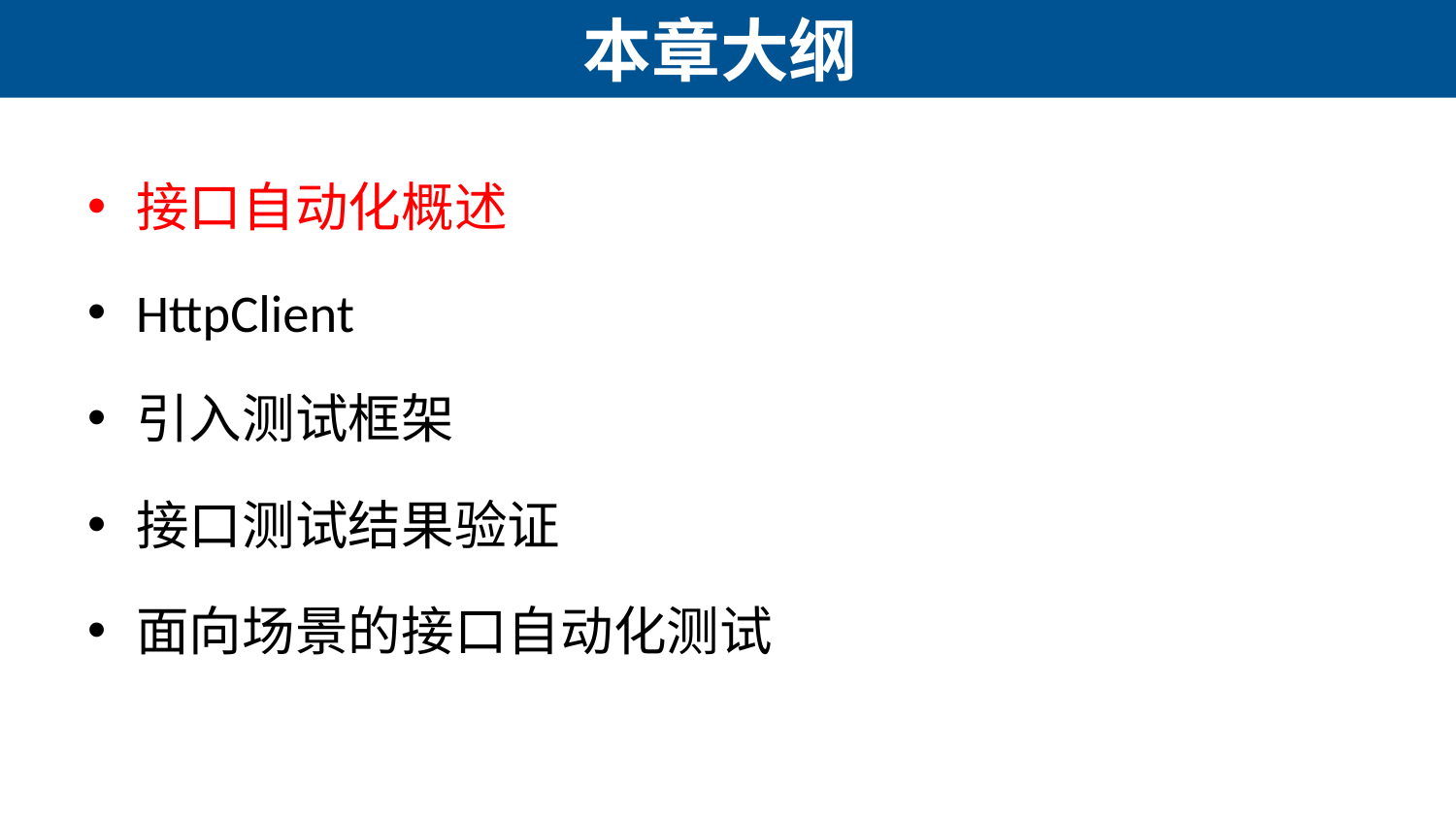

# 本章大纲
接口自动化概述
HttpClient
引入测试框架
接口测试结果验证
面向场景的接口自动化测试